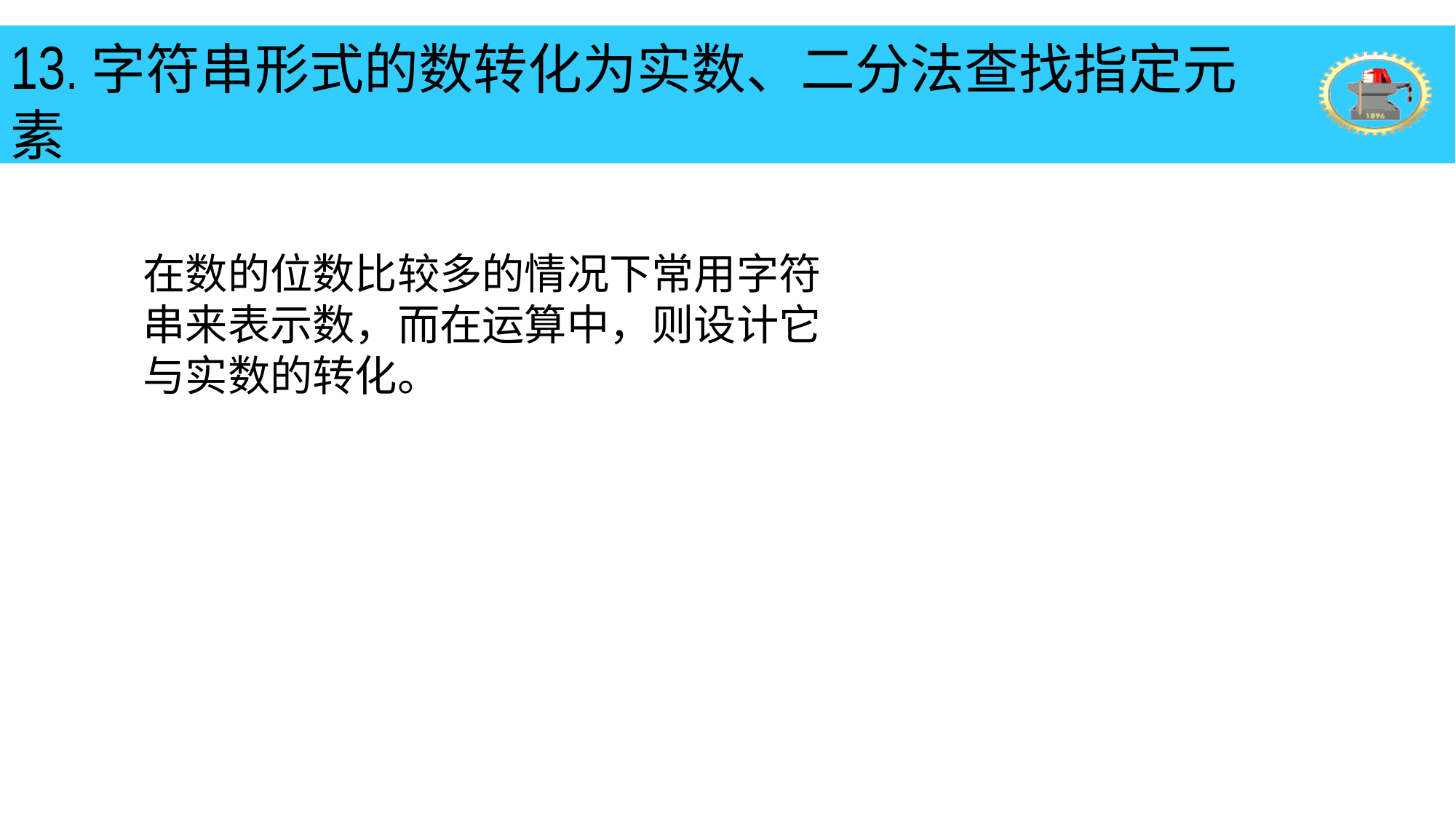

13.字符串形式的数转化为实数、二分法查找指定元素
在数的位数比较多的情况下常用字符串来表示数，而在运算中，则设计它与实数的转化。